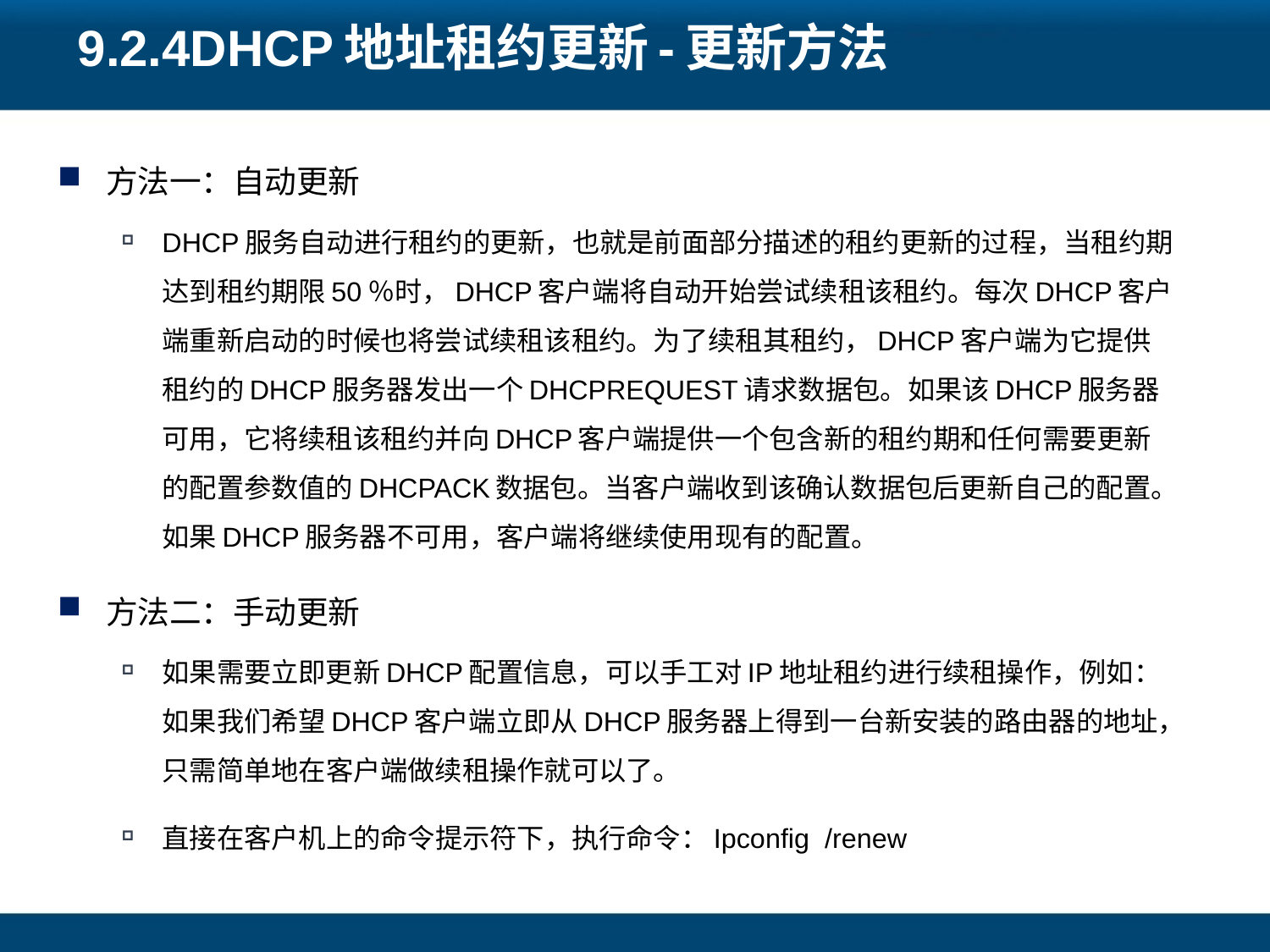

# 9.2.4DHCP地址租约更新-更新方法
方法一：自动更新
DHCP服务自动进行租约的更新，也就是前面部分描述的租约更新的过程，当租约期达到租约期限50％时，DHCP客户端将自动开始尝试续租该租约。每次DHCP客户端重新启动的时候也将尝试续租该租约。为了续租其租约，DHCP客户端为它提供租约的DHCP服务器发出一个DHCPREQUEST请求数据包。如果该DHCP服务器可用，它将续租该租约并向DHCP客户端提供一个包含新的租约期和任何需要更新的配置参数值的DHCPACK数据包。当客户端收到该确认数据包后更新自己的配置。如果DHCP服务器不可用，客户端将继续使用现有的配置。
方法二：手动更新
如果需要立即更新DHCP配置信息，可以手工对IP地址租约进行续租操作，例如：如果我们希望DHCP客户端立即从DHCP服务器上得到一台新安装的路由器的地址，只需简单地在客户端做续租操作就可以了。
直接在客户机上的命令提示符下，执行命令：Ipconfig  /renew